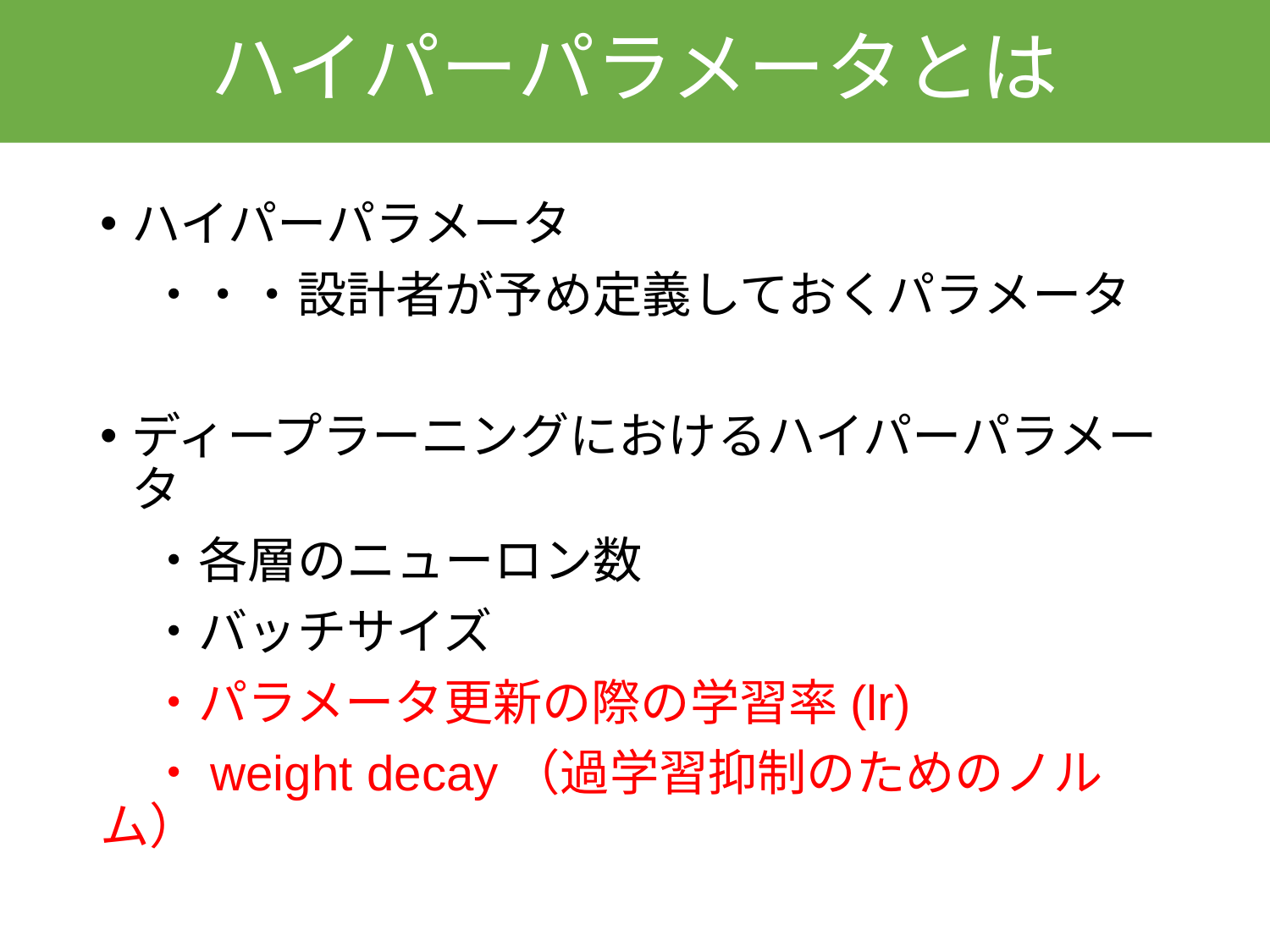

# ハイパーパラメータとは
2
ハイパーパラメータ
　・・・設計者が予め定義しておくパラメータ

ディープラーニングにおけるハイパーパラメータ
　・各層のニューロン数
　・バッチサイズ
　・パラメータ更新の際の学習率(lr)
　・weight decay（過学習抑制のためのノルム）